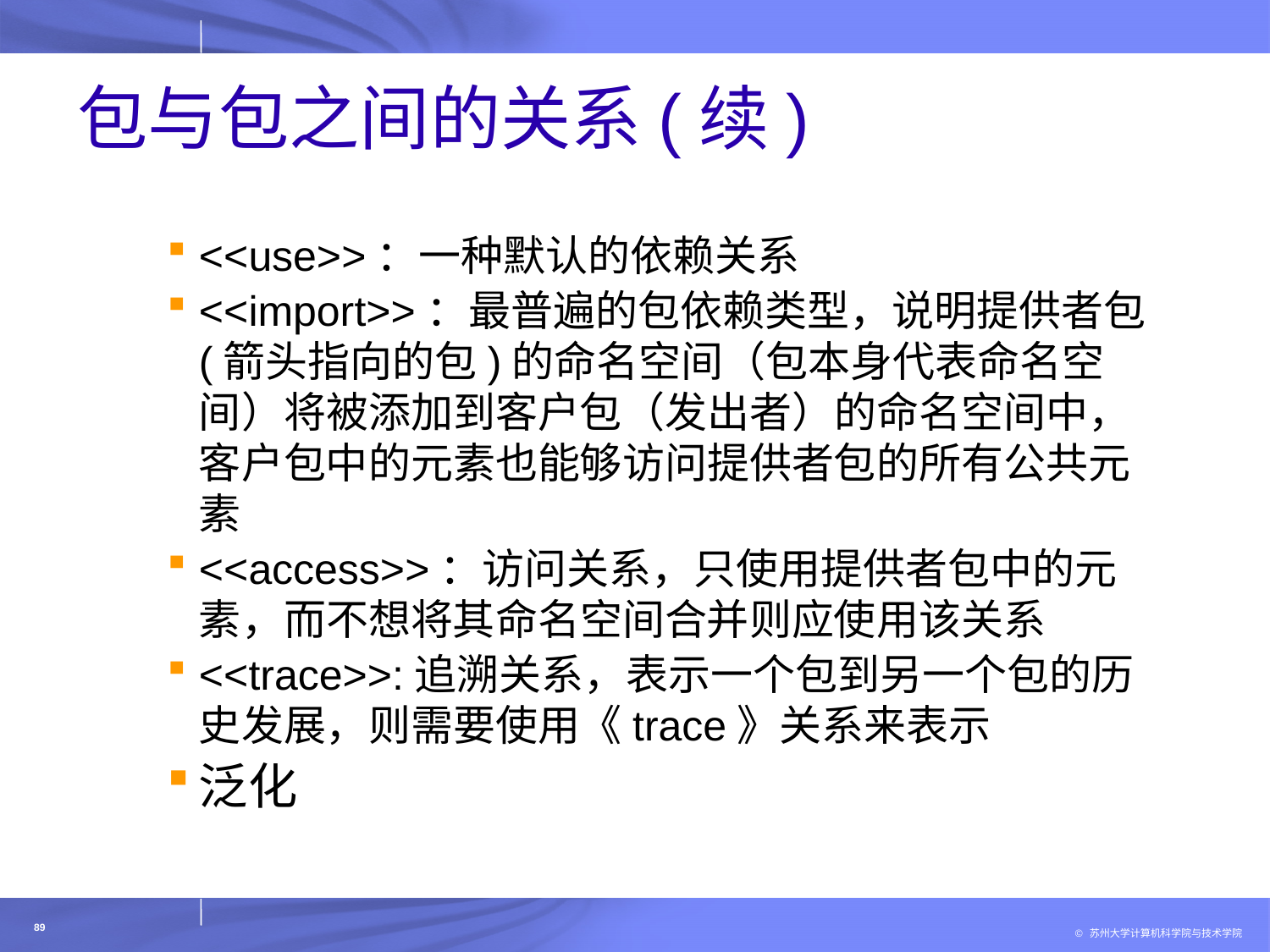

# 包与包之间的关系(续)
<<use>>：一种默认的依赖关系
<<import>>：最普遍的包依赖类型，说明提供者包(箭头指向的包)的命名空间（包本身代表命名空间）将被添加到客户包（发出者）的命名空间中，客户包中的元素也能够访问提供者包的所有公共元素
<<access>>：访问关系，只使用提供者包中的元素，而不想将其命名空间合并则应使用该关系
<<trace>>:追溯关系，表示一个包到另一个包的历史发展，则需要使用《trace》关系来表示
泛化
89